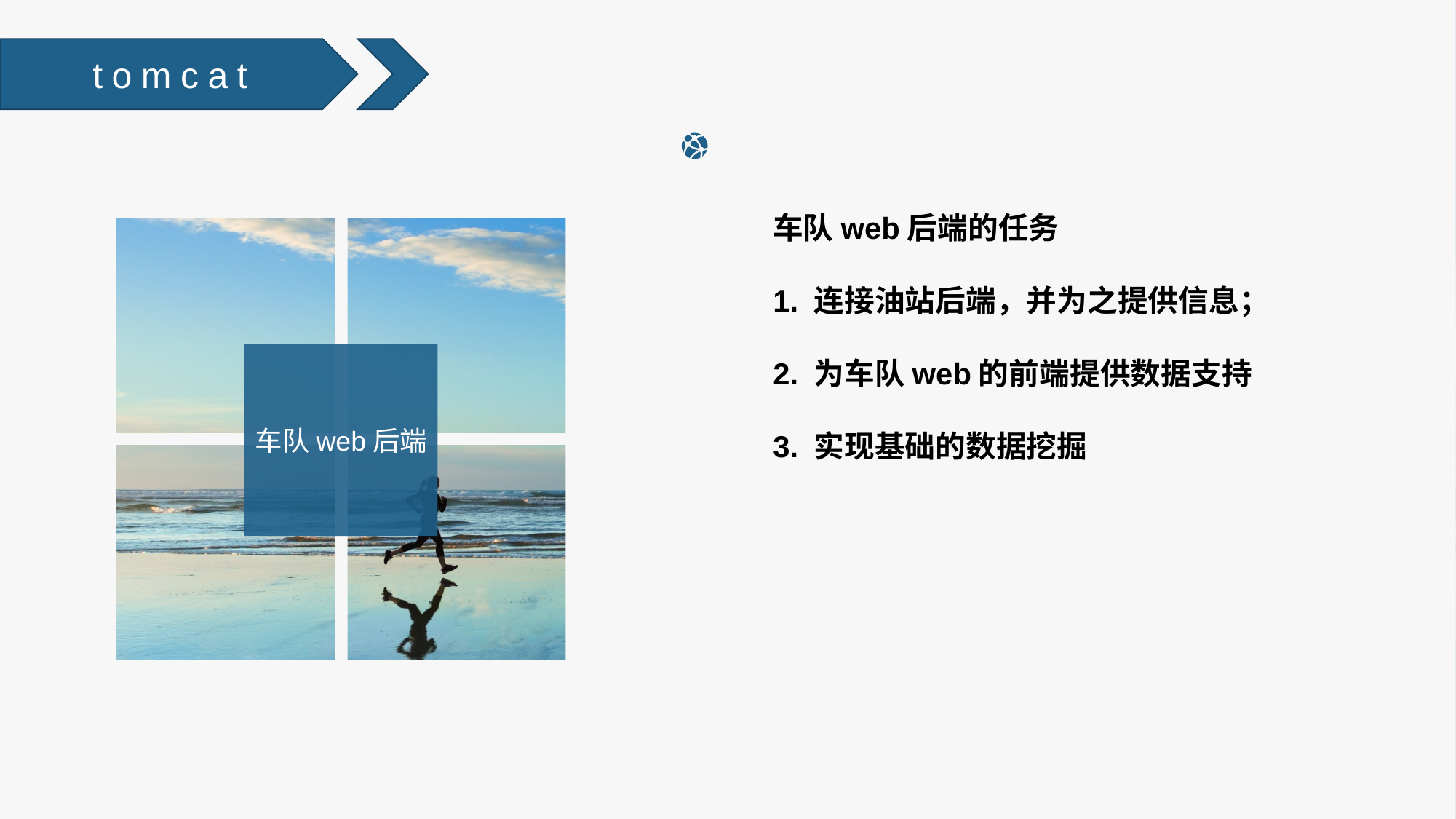

tomcat

车队web后端的任务

1. 连接油站后端，并为之提供信息；

2. 为车队web的前端提供数据支持

3. 实现基础的数据挖掘

车队web后端